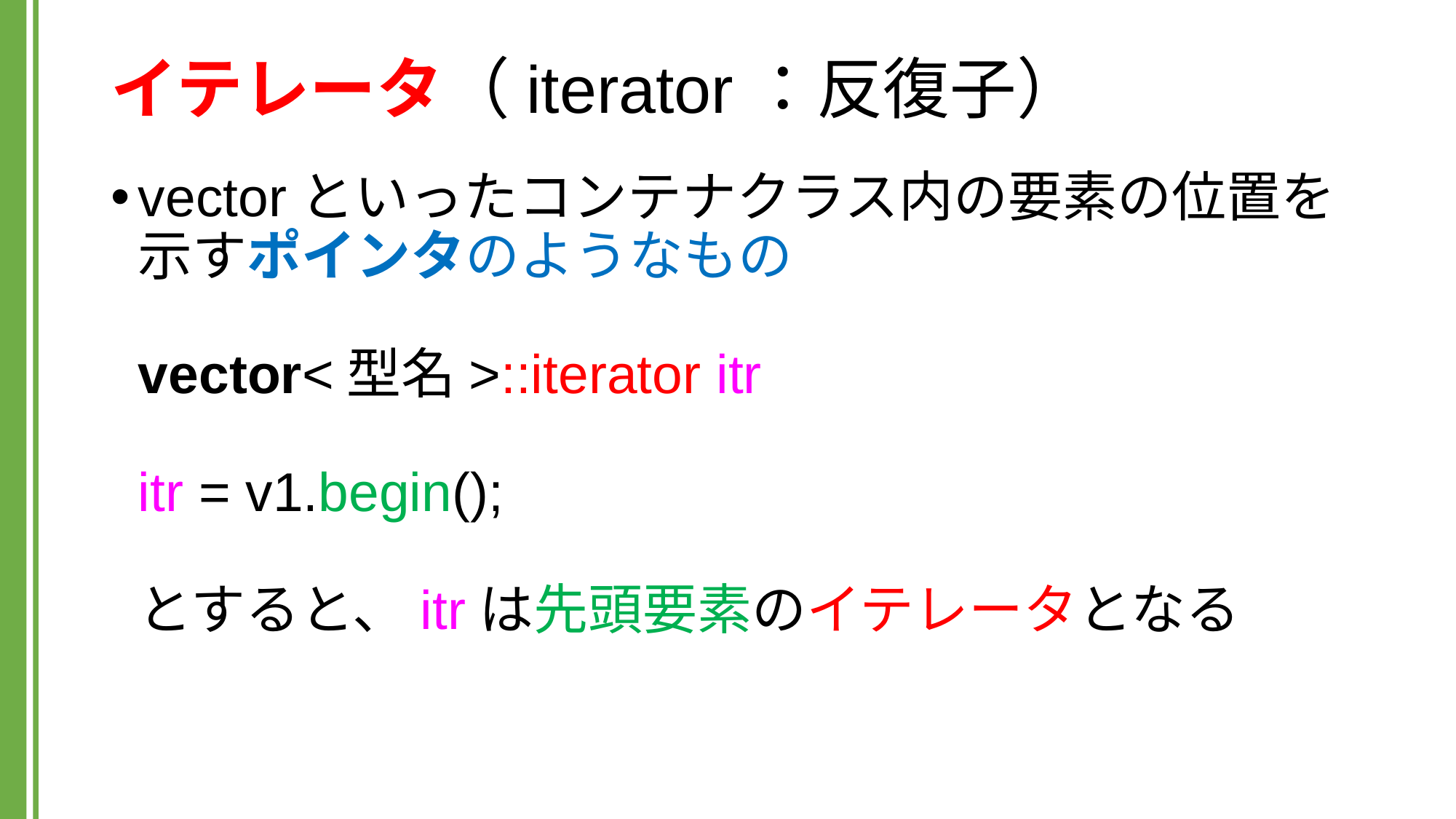

# イテレータ（iterator：反復子）
vectorといったコンテナクラス内の要素の位置を示すポインタのようなもの
vector<型名>::iterator itr
itr = v1.begin();
とすると、itrは先頭要素のイテレータとなる